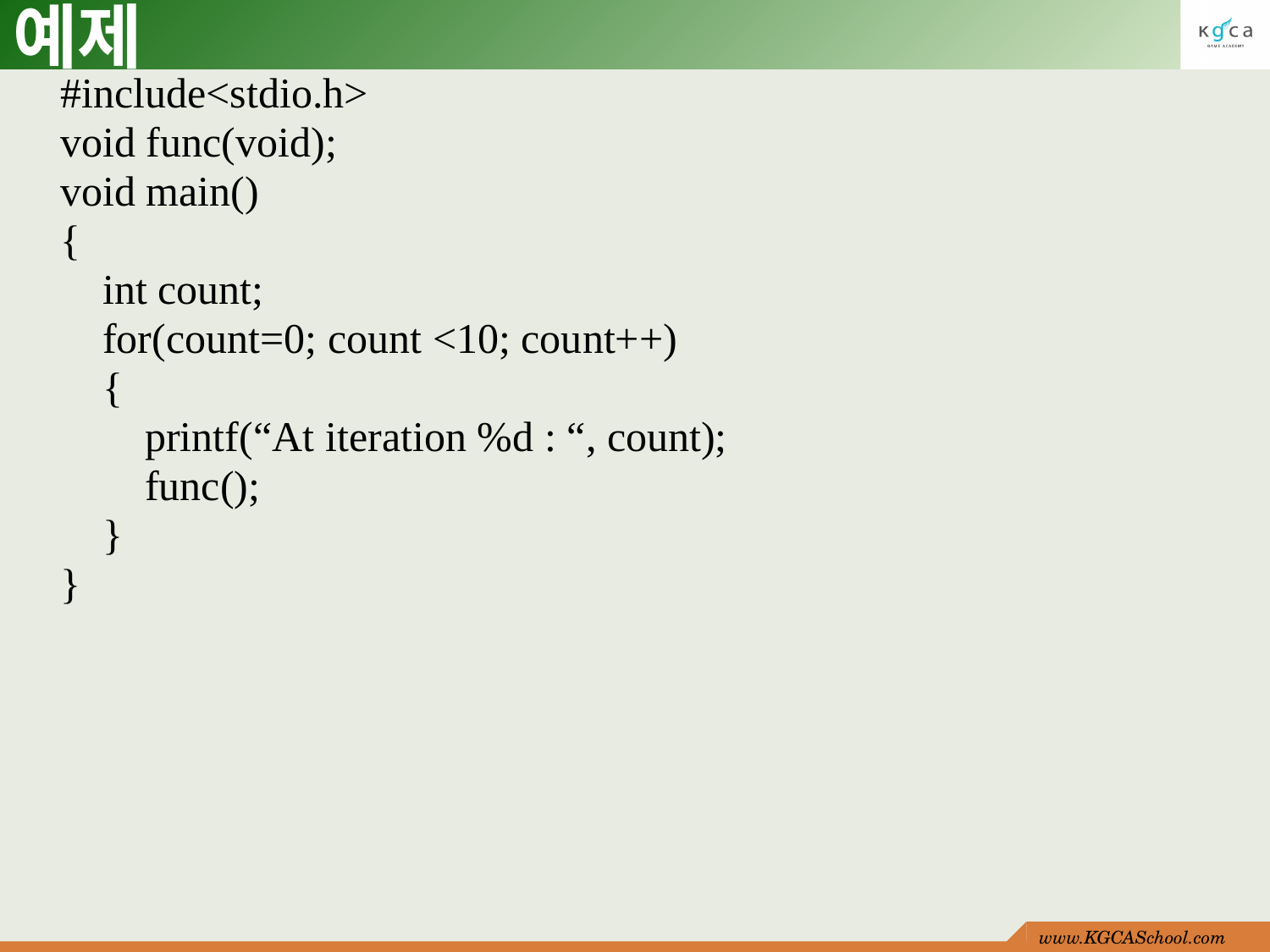

# 예제
#include<stdio.h>
void func(void);
void main()
{
    int count;
    for(count=0; count <10; count++)
    {
        printf(“At iteration %d : “, count);
        func();
    }
}